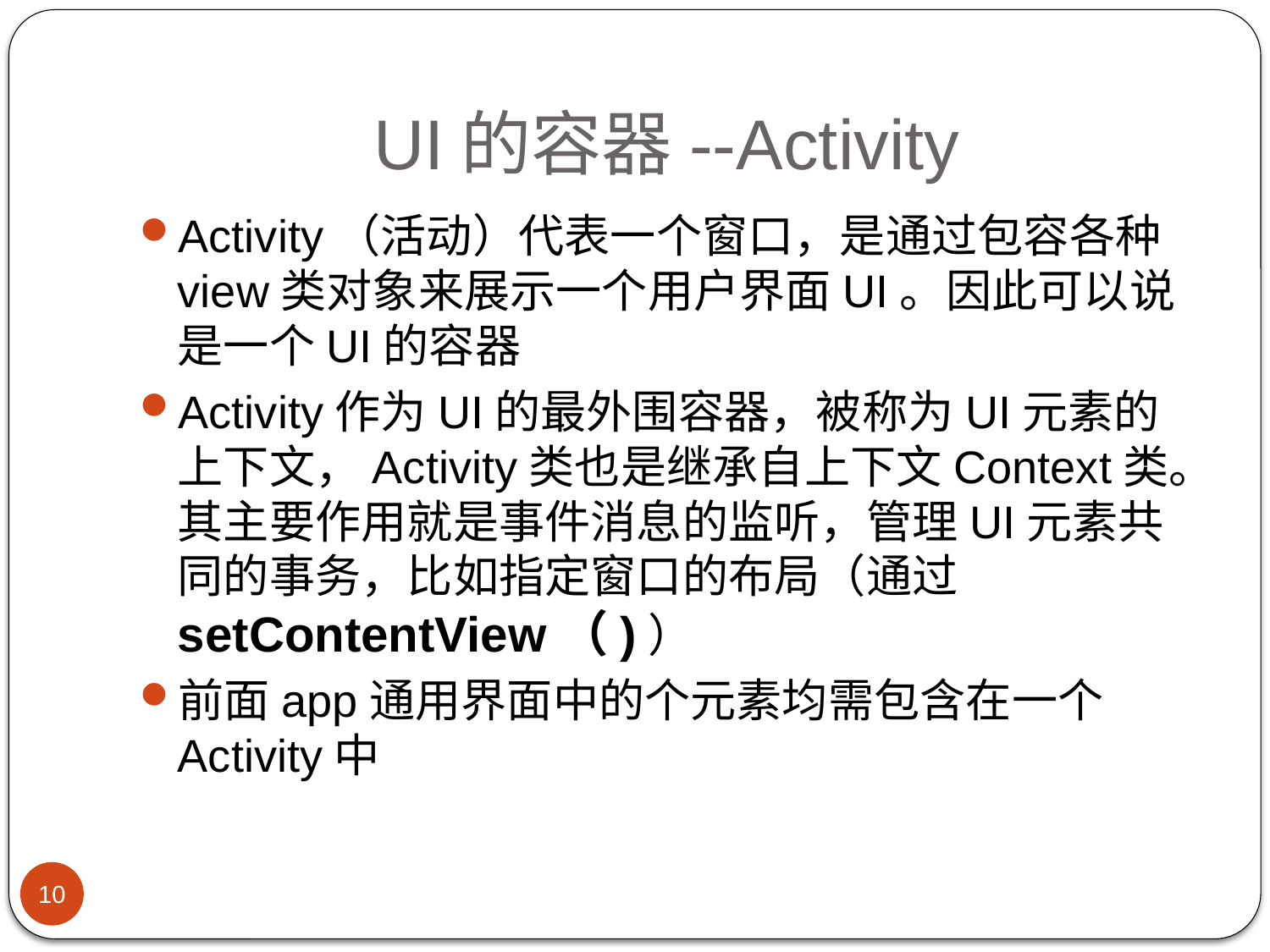

# UI的容器--Activity
Activity（活动）代表一个窗口，是通过包容各种view类对象来展示一个用户界面UI。因此可以说是一个UI的容器
Activity作为UI的最外围容器，被称为UI元素的上下文，Activity类也是继承自上下文Context类。其主要作用就是事件消息的监听，管理UI元素共同的事务，比如指定窗口的布局（通过setContentView（)）
前面app通用界面中的个元素均需包含在一个Activity中
10